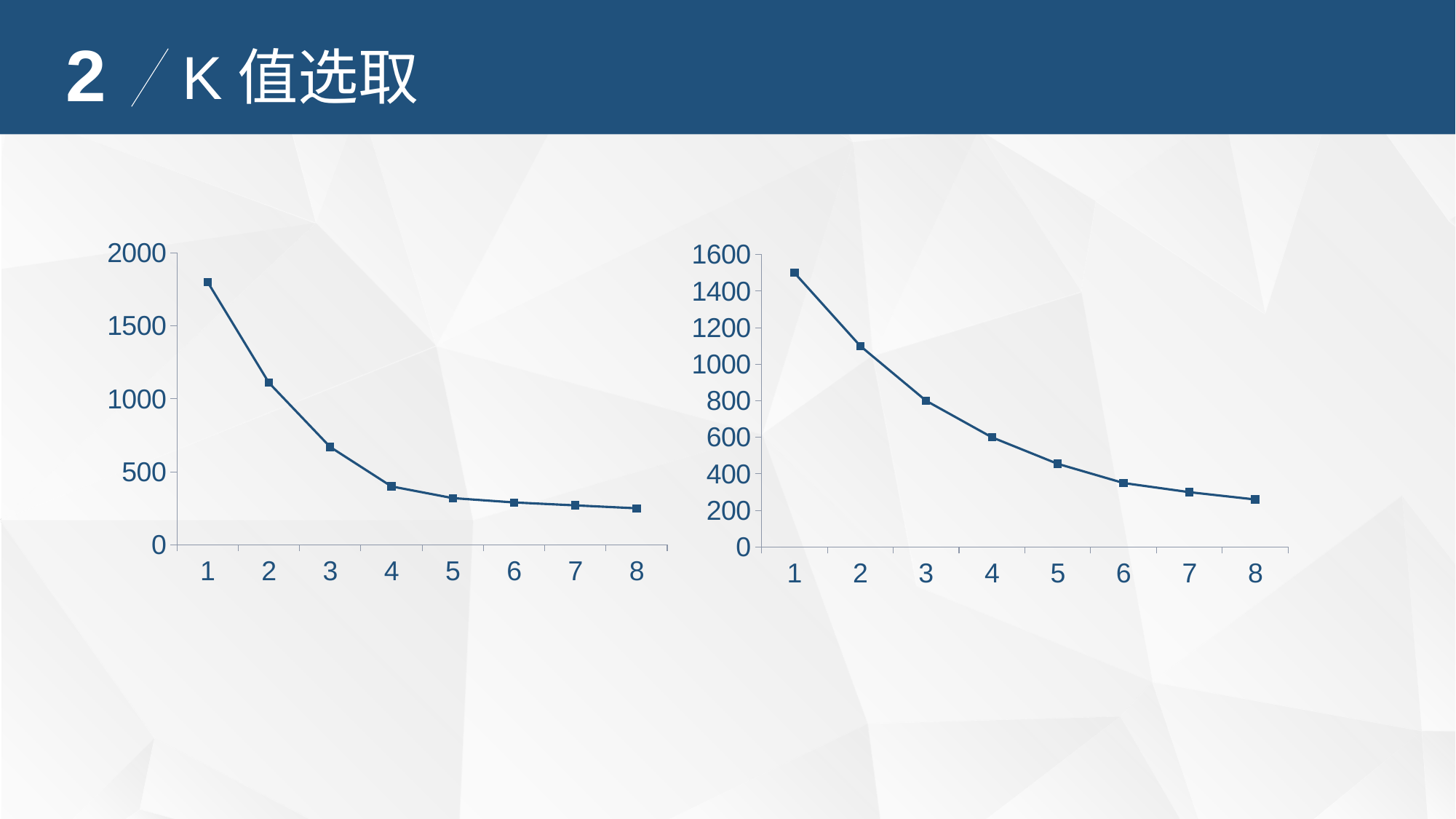

2
K值选取

### Chart

| Category | 系列 1 |
|---|---|
| 1 | 1500.0 |
| 2 | 1100.0 |
| 3 | 800.0 |
| 4 | 600.0 |
| 5 | 455.0 |
| 6 | 350.0 |
| 7 | 300.0 |
| 8 | 260.0 |

### Chart

| Category | 系列 1 |
|---|---|
| 1 | 1800.0 |
| 2 | 1110.0 |
| 3 | 670.0 |
| 4 | 400.0 |
| 5 | 320.0 |
| 6 | 290.0 |
| 7 | 270.0 |
| 8 | 250.0 |